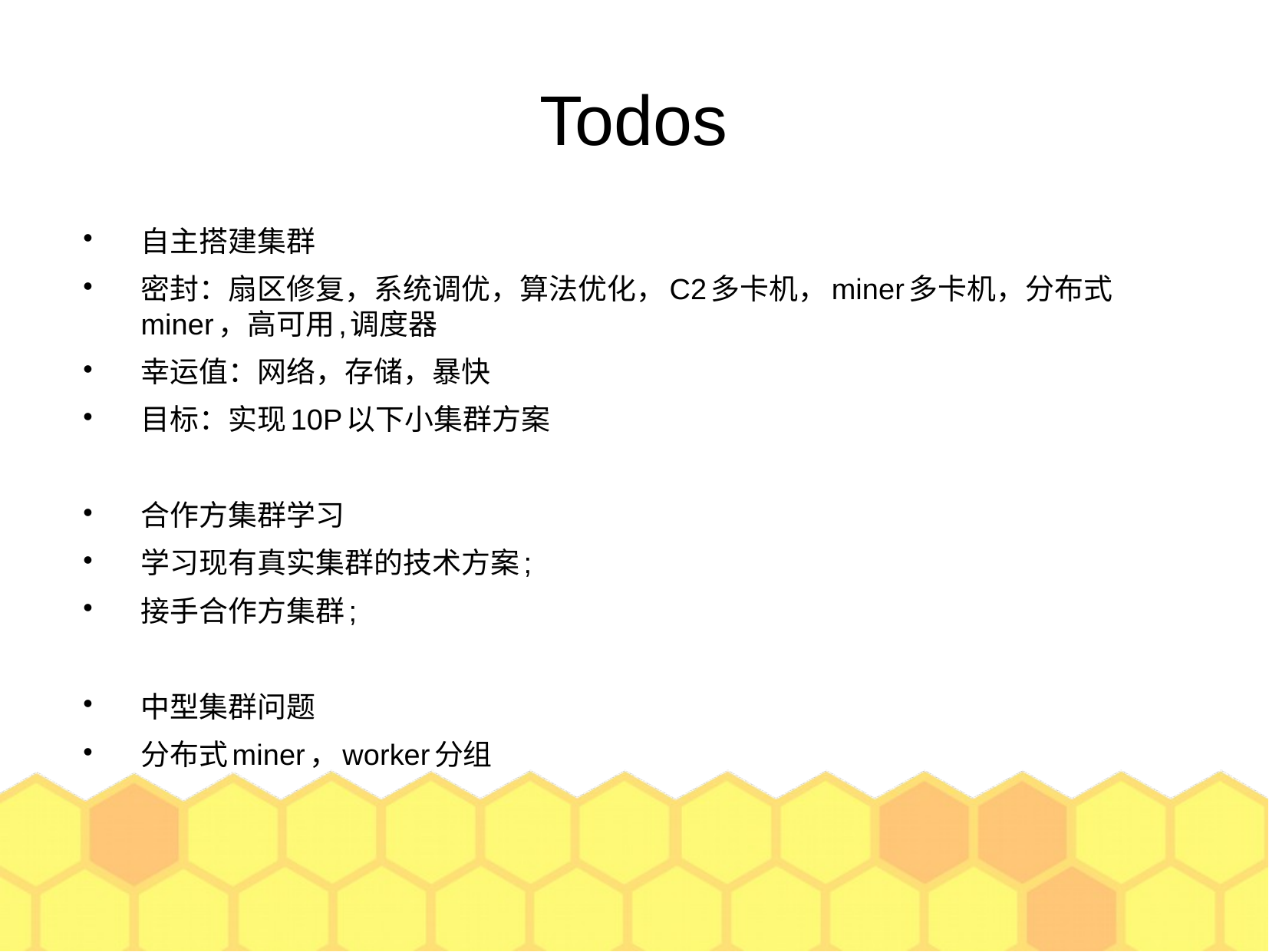

Todos
自主搭建集群
密封：扇区修复，系统调优，算法优化，C2多卡机，miner多卡机，分布式miner，高可用,调度器
幸运值：网络，存储，暴快
目标：实现10P以下小集群方案

合作方集群学习
学习现有真实集群的技术方案;
接手合作方集群;

中型集群问题
分布式miner，worker分组